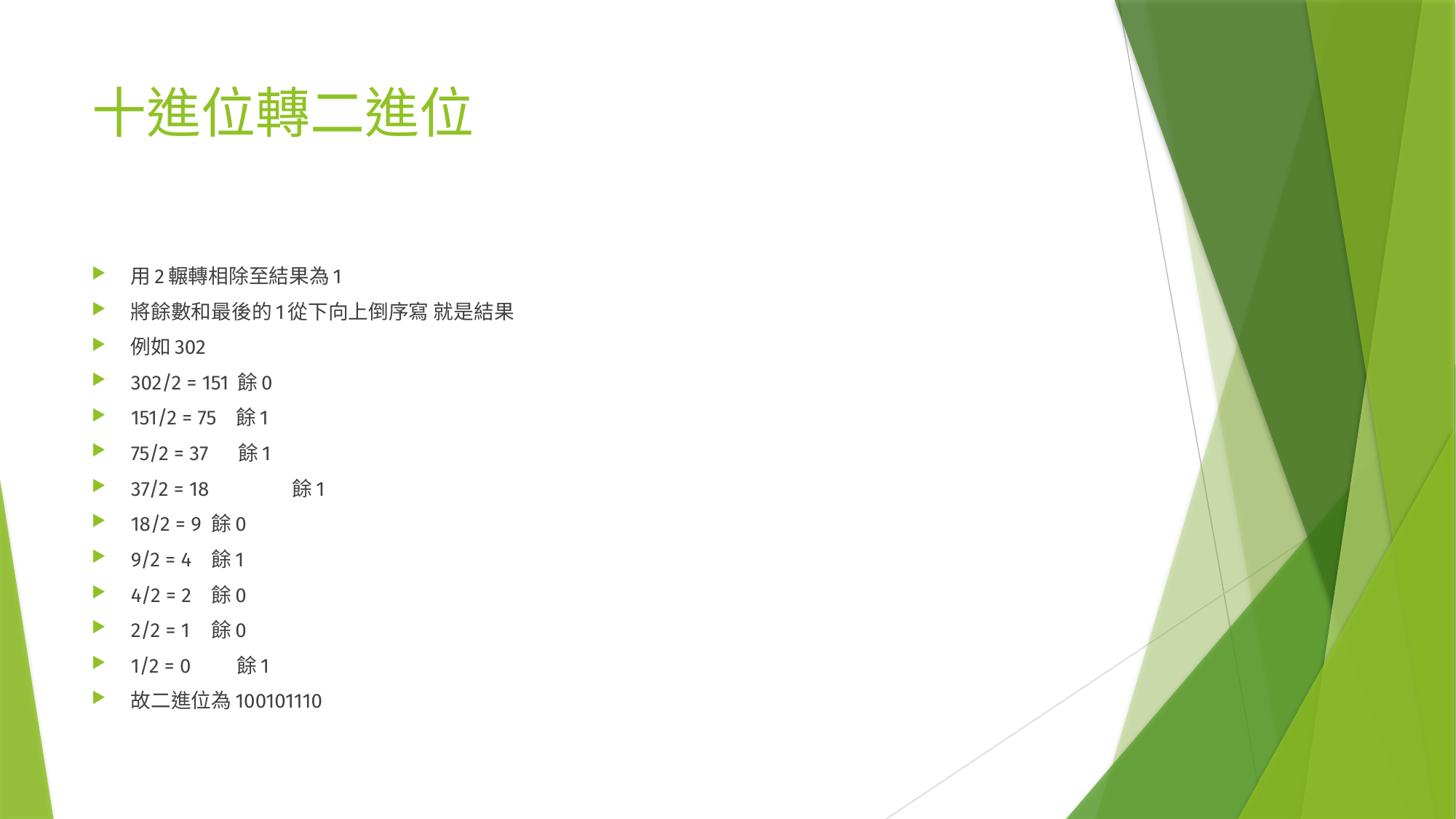

# 十進位轉二進位
用2輾轉相除至結果為1
將餘數和最後的1從下向上倒序寫 就是結果
例如302
302/2 = 151 餘0
151/2 = 75   餘1
75/2 = 37     餘1
37/2 = 18 	餘1
18/2 = 9 	餘0
9/2 = 4 	餘1
4/2 = 2 	餘0
2/2 = 1 	餘0
1/2 = 0        餘1
故二進位為100101110